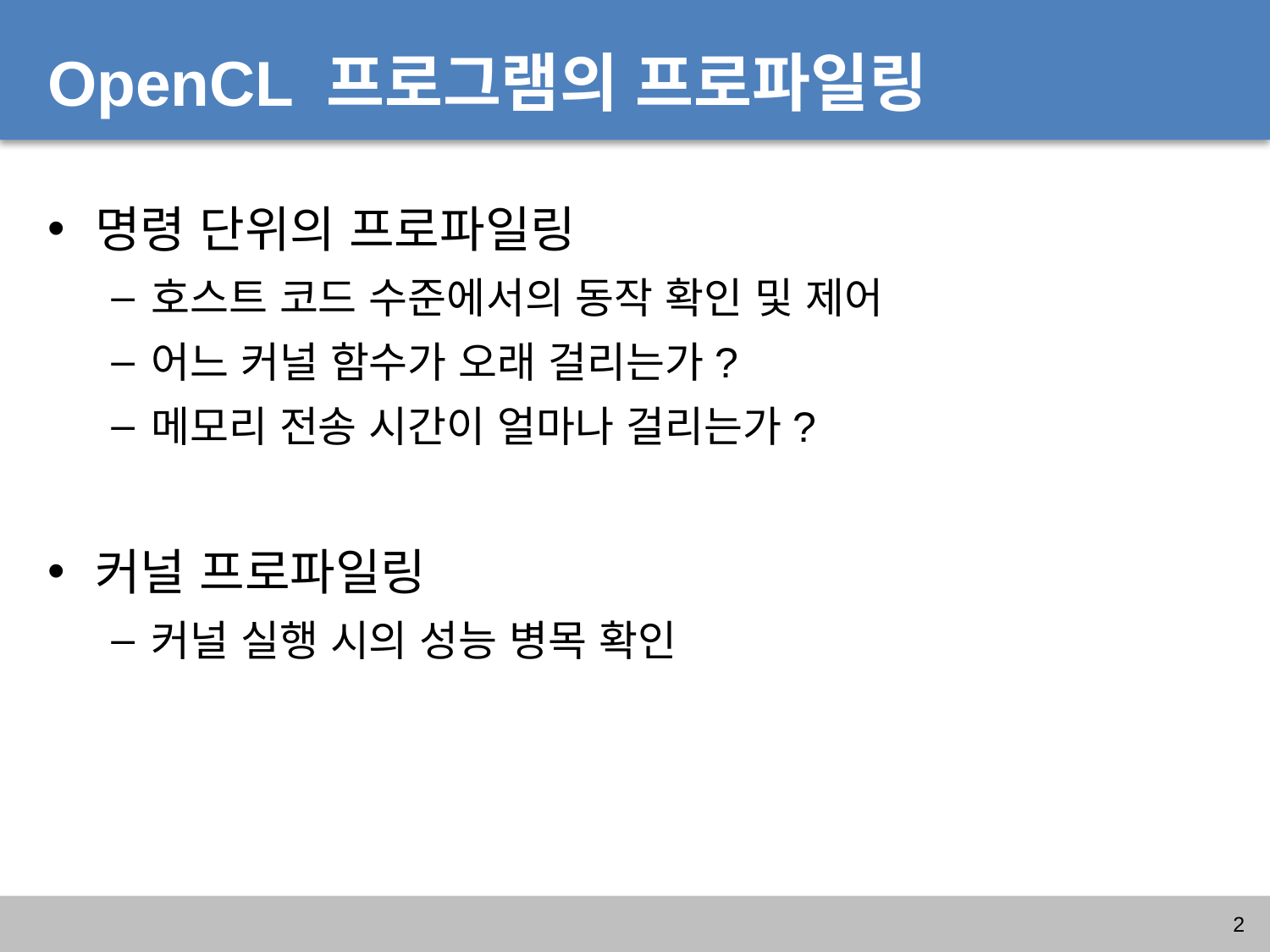

# OpenCL 프로그램의 프로파일링
명령 단위의 프로파일링
호스트 코드 수준에서의 동작 확인 및 제어
어느 커널 함수가 오래 걸리는가?
메모리 전송 시간이 얼마나 걸리는가?

커널 프로파일링
커널 실행 시의 성능 병목 확인
2